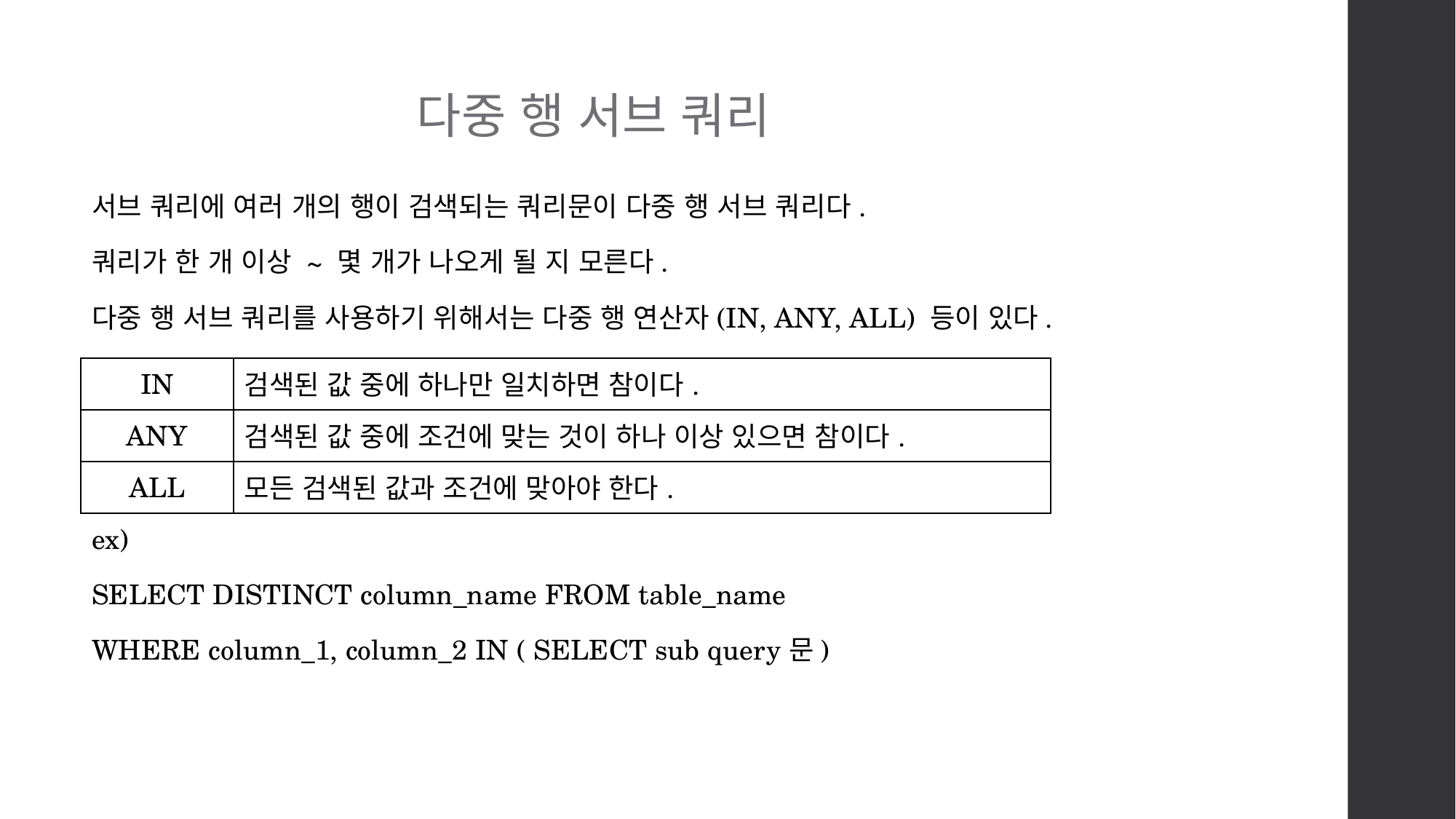

다중 행 서브 쿼리
서브 쿼리에 여러 개의 행이 검색되는 쿼리문이 다중 행 서브 쿼리다.
쿼리가 한 개 이상 ~ 몇 개가 나오게 될 지 모른다.
다중 행 서브 쿼리를 사용하기 위해서는 다중 행 연산자(IN, ANY, ALL) 등이 있다.

ex)
SELECT DISTINCT column_name FROM table_name
WHERE column_1, column_2 IN ( SELECT sub query문)

| IN | 검색된 값 중에 하나만 일치하면 참이다. |
| --- | --- |
| ANY | 검색된 값 중에 조건에 맞는 것이 하나 이상 있으면 참이다. |
| ALL | 모든 검색된 값과 조건에 맞아야 한다. |